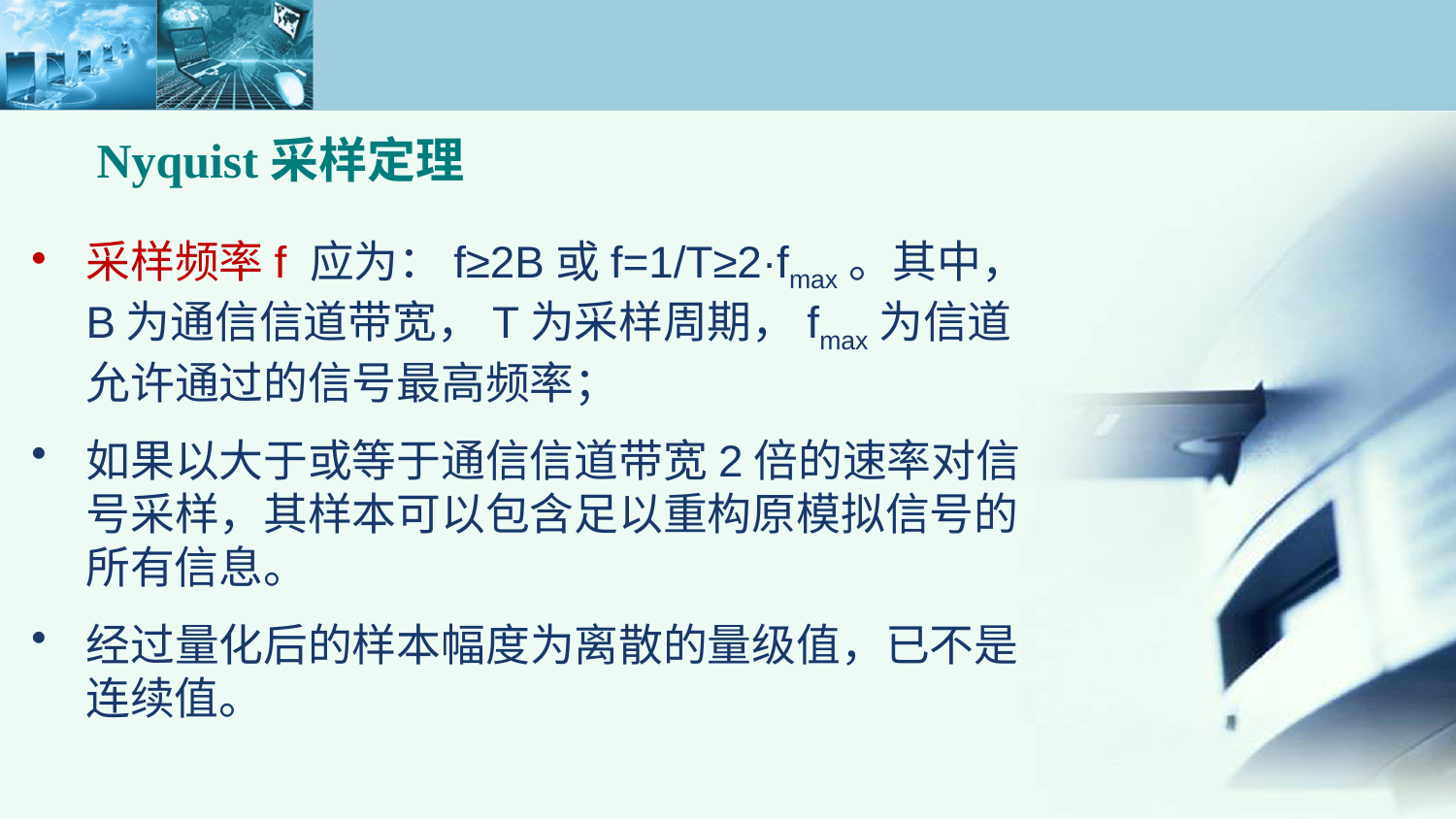

Nyquist采样定理
采样频率f 应为：f≥2B或f=1/T≥2·fmax。其中，B为通信信道带宽，T为采样周期，fmax为信道允许通过的信号最高频率；
如果以大于或等于通信信道带宽2倍的速率对信号采样，其样本可以包含足以重构原模拟信号的所有信息。
经过量化后的样本幅度为离散的量级值，已不是连续值。